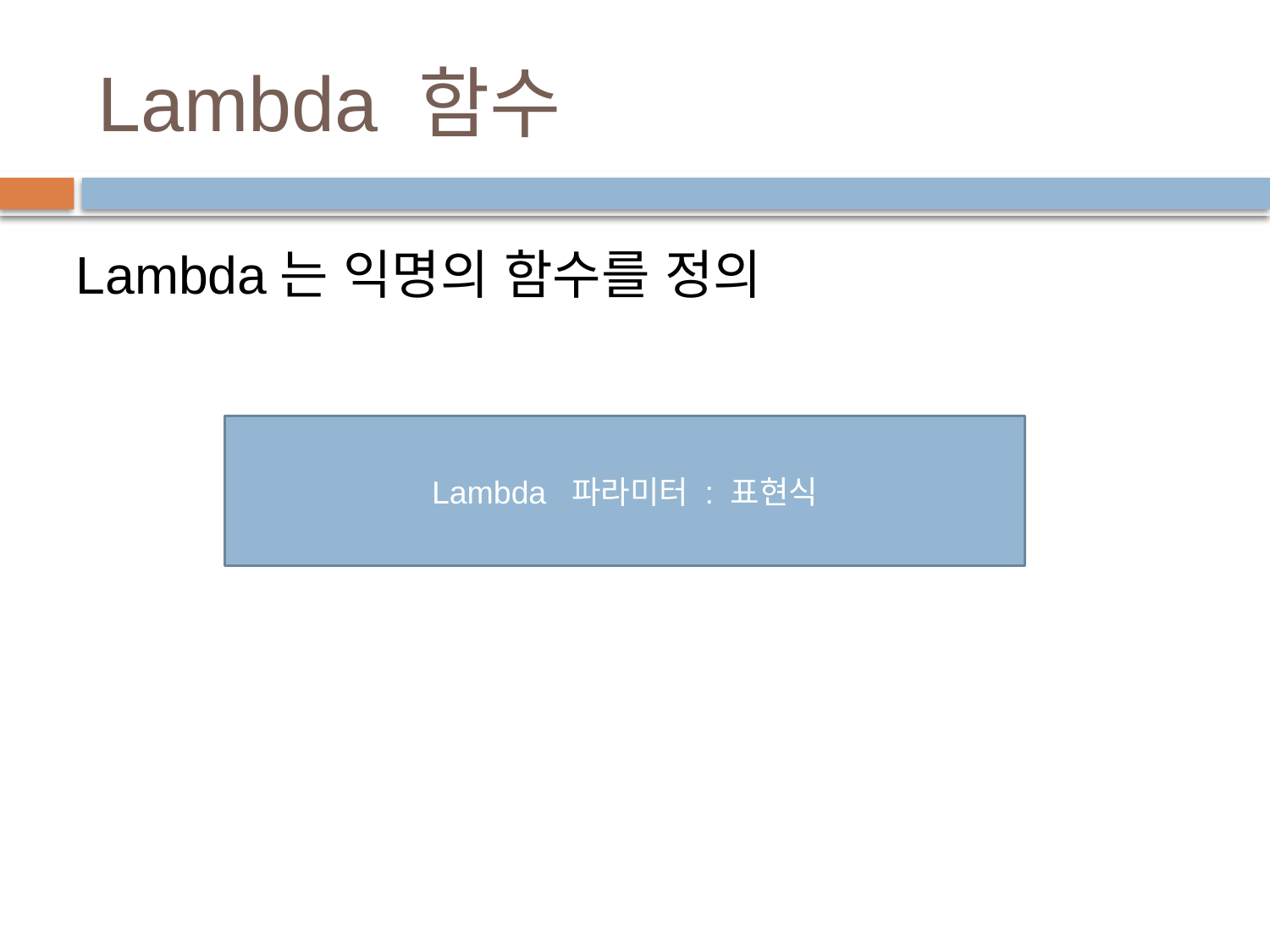

# Lambda 함수
Lambda는 익명의 함수를 정의

Lambda  파라미터 : 표현식